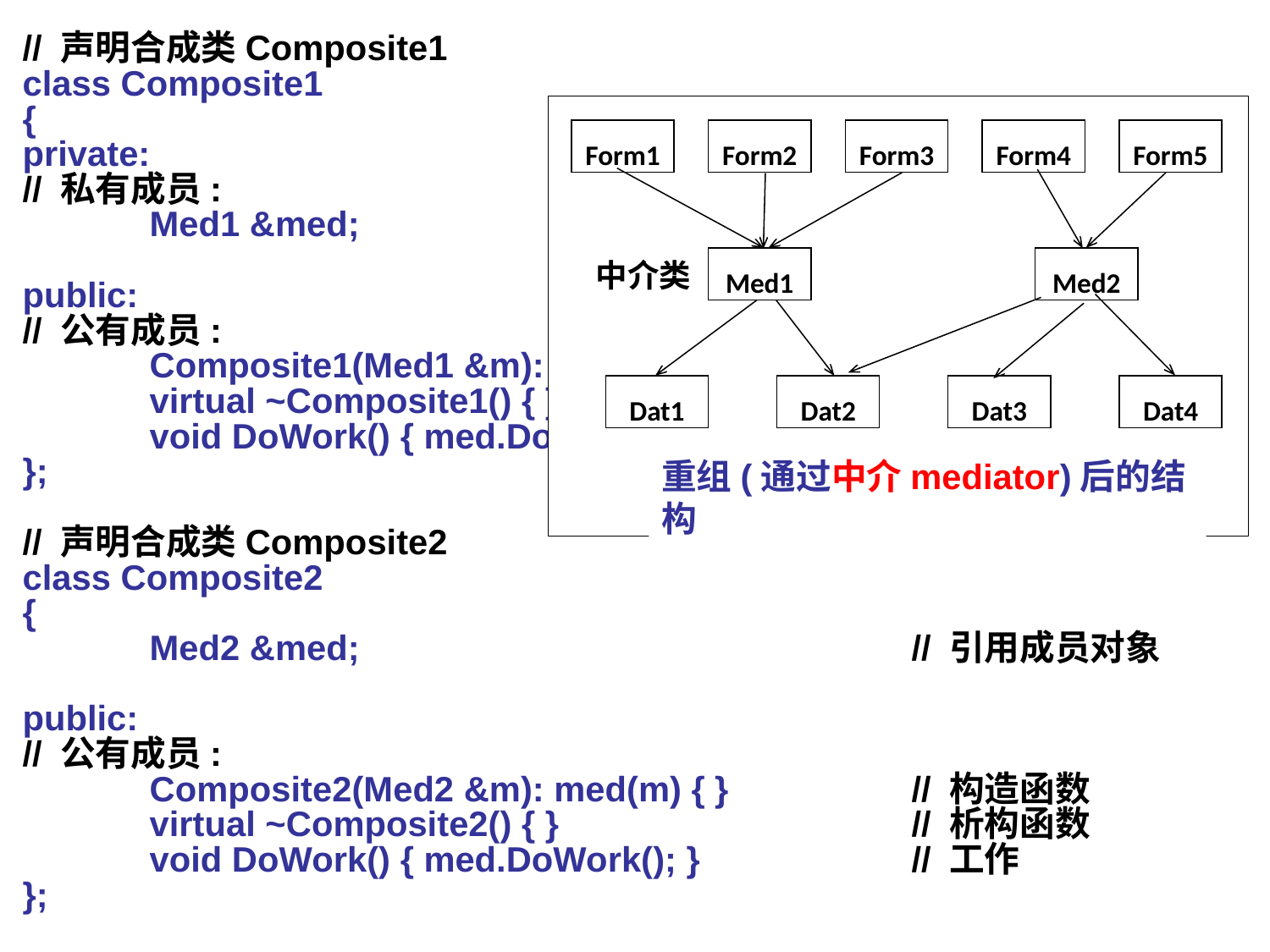

// 声明合成类Composite1
class Composite1
{
private:
// 私有成员:
	Med1 &med;					// 引用成员对象

public:
// 公有成员:
	Composite1(Med1 &m): med(m) { }		// 构造函数
	virtual ~Composite1() { }			// 析构函数
	void DoWork() { med.DoWork(); }		// 工作
};

// 声明合成类Composite2
class Composite2
{
	Med2 &med;					// 引用成员对象

public:
// 公有成员:
	Composite2(Med2 &m): med(m) { }		// 构造函数
	virtual ~Composite2() { }			// 析构函数
	void DoWork() { med.DoWork(); }		// 工作
};

Form1
Form2
Form3
Form4
Form5

Med1
Med2

Dat1
Dat2
Dat3
Dat4

中介类
重组(通过中介mediator)后的结构